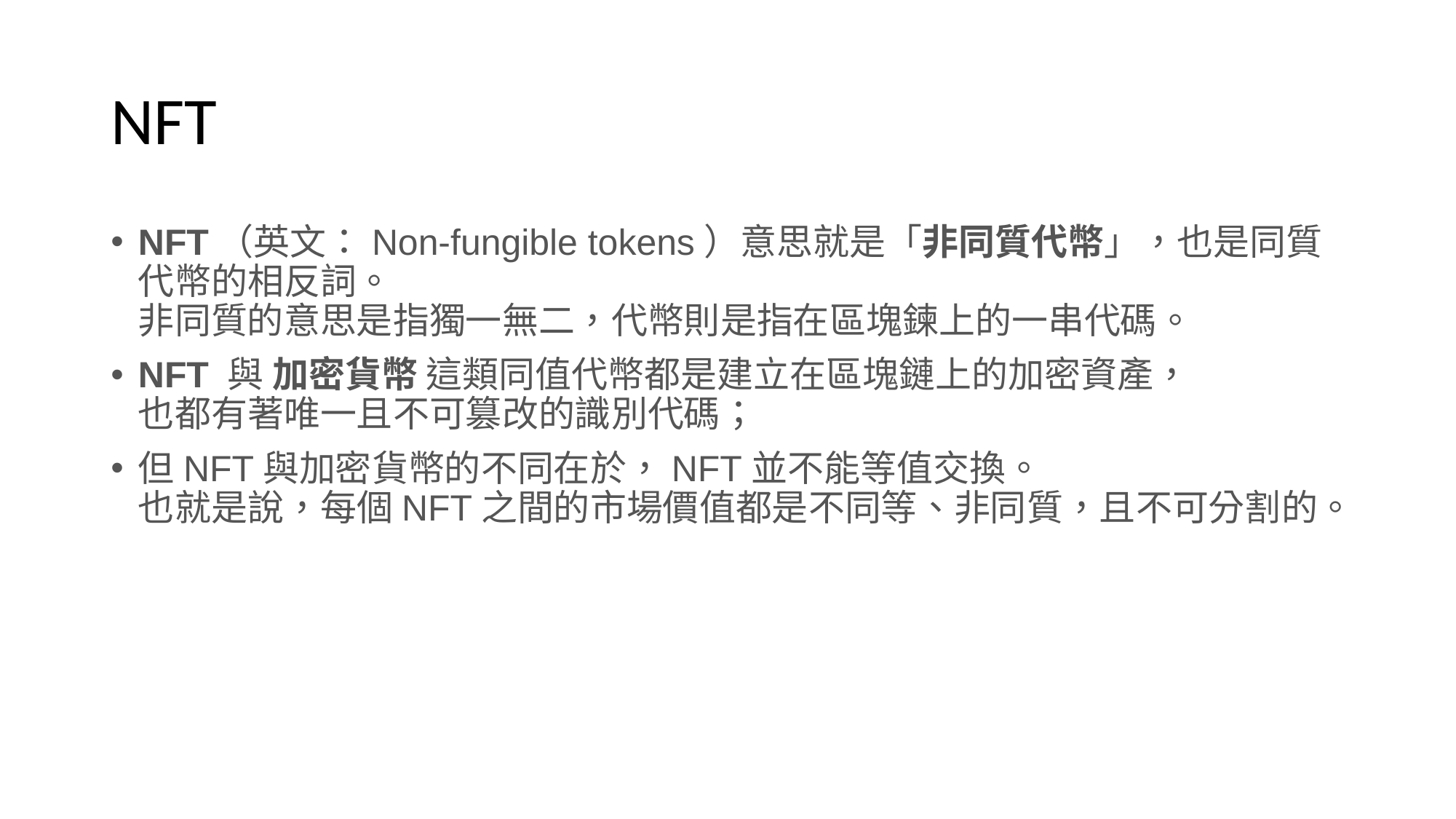

# NFT
NFT（英文：Non-fungible tokens）意思就是「非同質代幣」，也是同質代幣的相反詞。
非同質的意思是指獨一無二，代幣則是指在區塊鍊上的一串代碼。
NFT 與 加密貨幣 這類同值代幣都是建立在區塊鏈上的加密資產，
也都有著唯一且不可篡改的識別代碼；
但NFT與加密貨幣的不同在於，NFT並不能等值交換。
也就是說，每個NFT之間的市場價值都是不同等、非同質，且不可分割的。